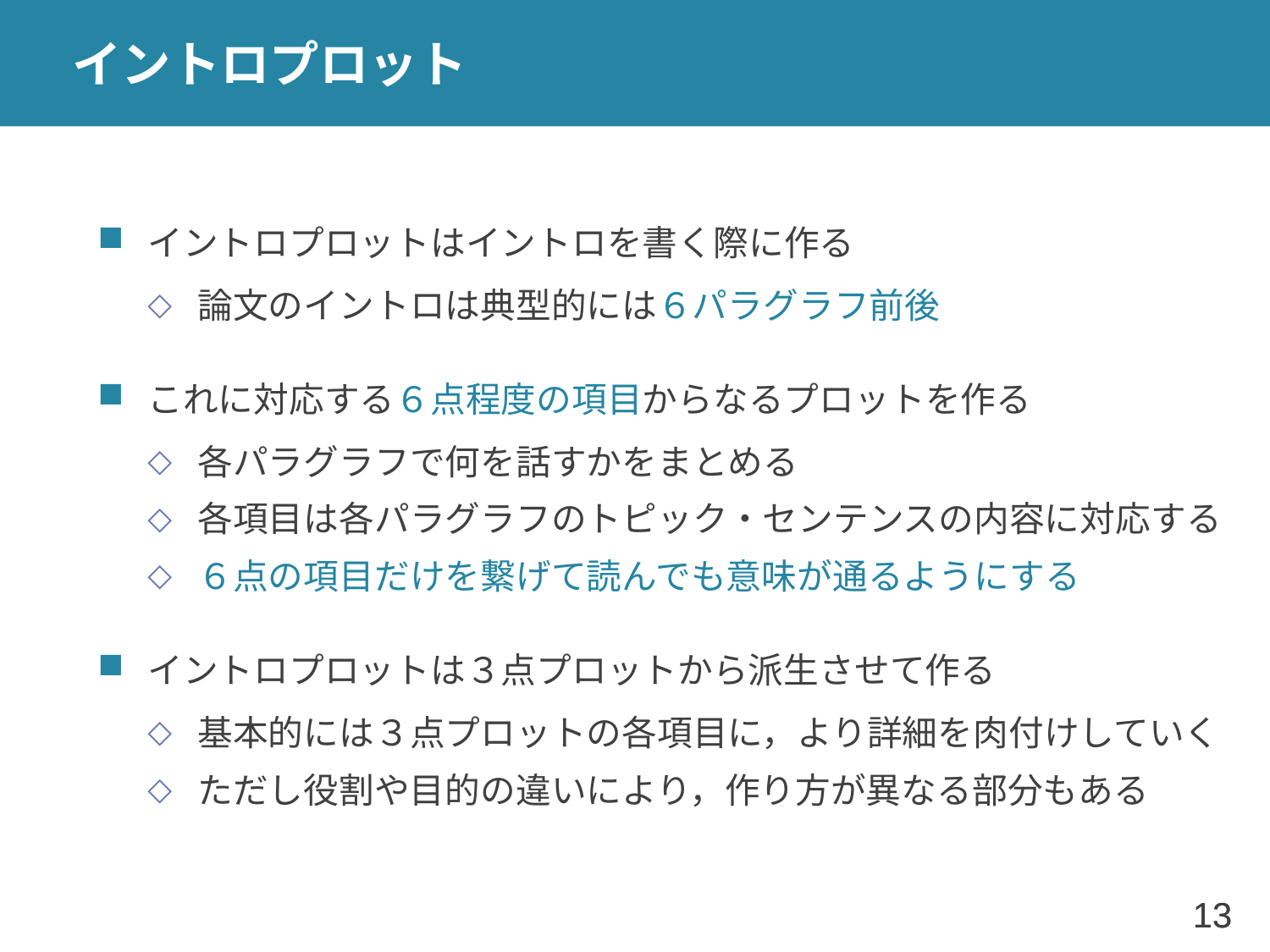

# イントロプロット
イントロプロットはイントロを書く際に作る
論文のイントロは典型的には６パラグラフ前後
これに対応する６点程度の項目からなるプロットを作る
各パラグラフで何を話すかをまとめる
各項目は各パラグラフのトピック・センテンスの内容に対応する
６点の項目だけを繋げて読んでも意味が通るようにする
イントロプロットは３点プロットから派生させて作る
基本的には３点プロットの各項目に，より詳細を肉付けしていく
ただし役割や目的の違いにより，作り方が異なる部分もある